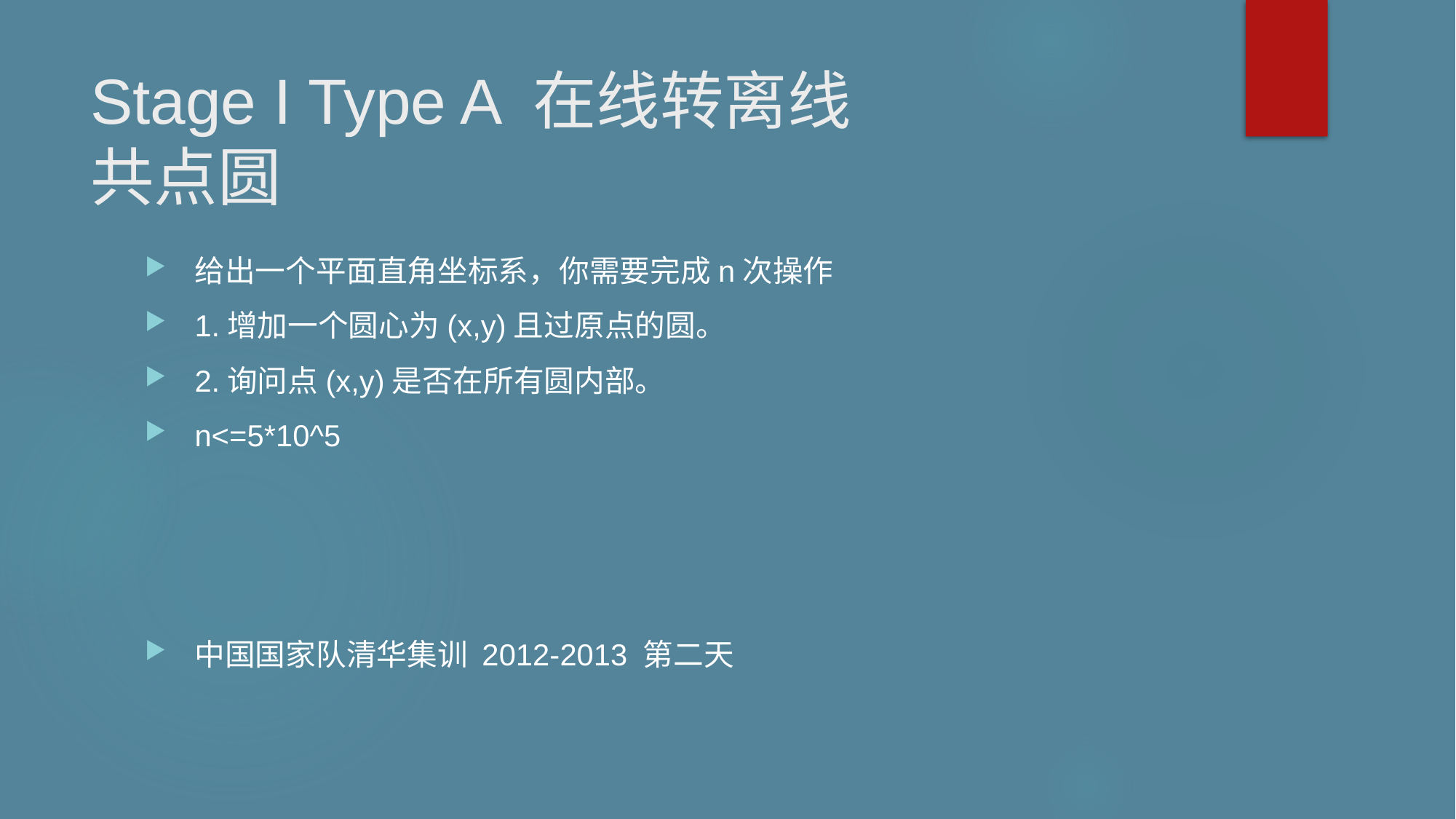

# Stage I Type A 在线转离线 共点圆
给出一个平面直角坐标系，你需要完成n次操作
1.增加一个圆心为(x,y)且过原点的圆。
2.询问点(x,y)是否在所有圆内部。
n<=5*10^5

中国国家队清华集训 2012-2013 第二天